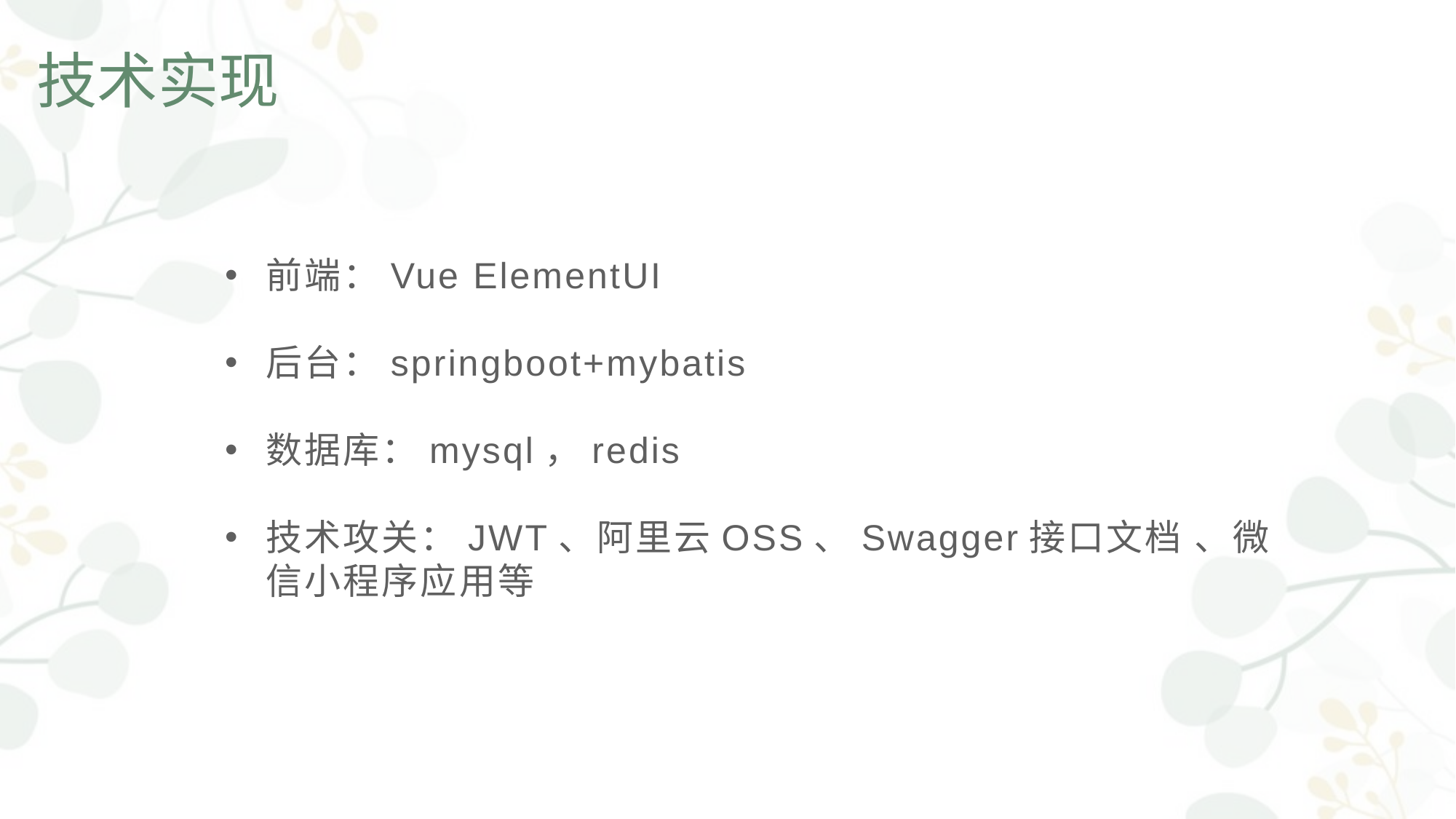

技术实现
前端：Vue ElementUI

后台：springboot+mybatis

数据库：mysql，redis

技术攻关：JWT、阿里云OSS、Swagger接口文档 、微信小程序应用等